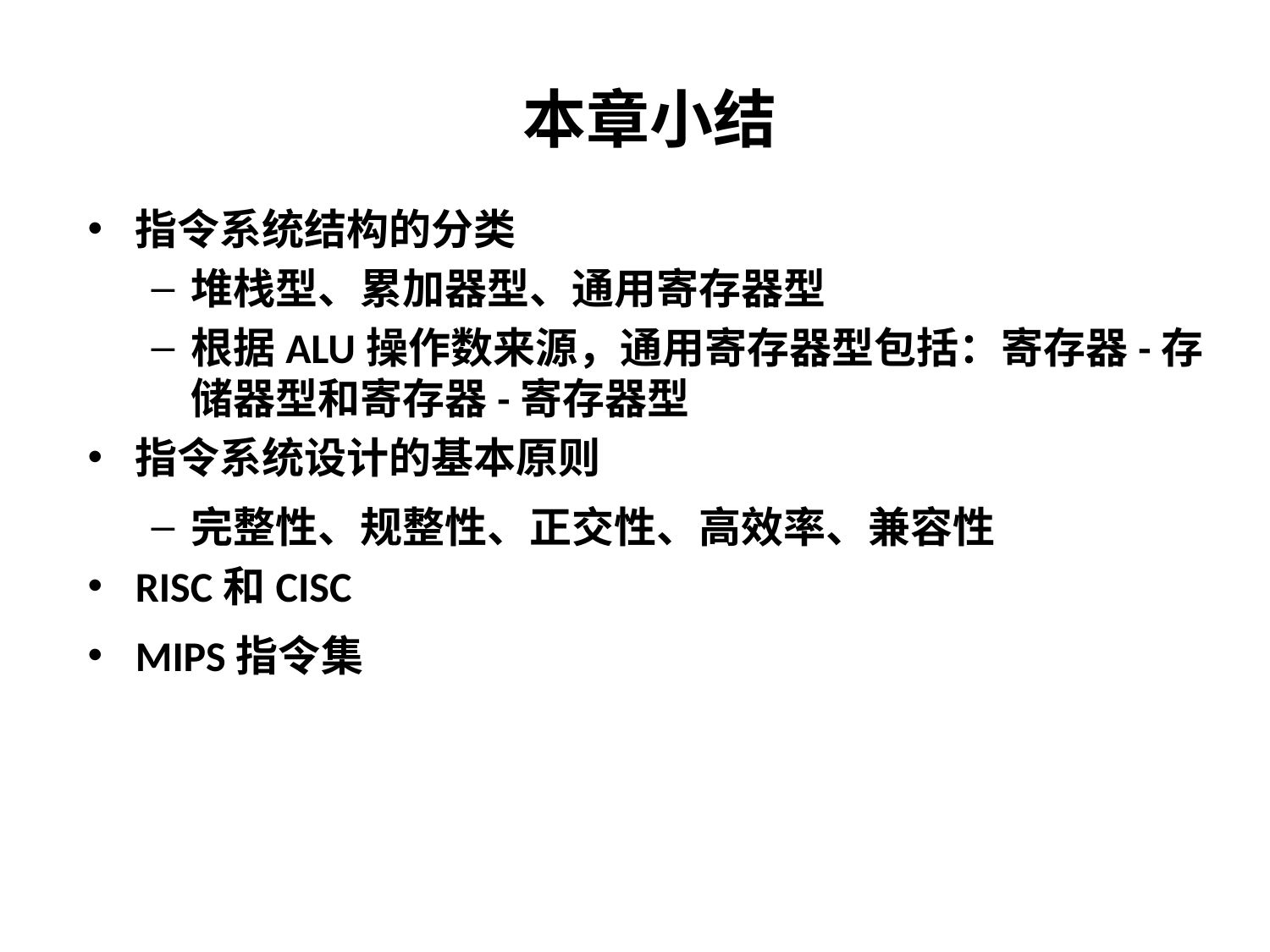

本章小结
指令系统结构的分类
堆栈型、累加器型、通用寄存器型
根据ALU操作数来源，通用寄存器型包括：寄存器-存储器型和寄存器-寄存器型
指令系统设计的基本原则
完整性、规整性、正交性、高效率、兼容性
RISC和CISC
MIPS指令集